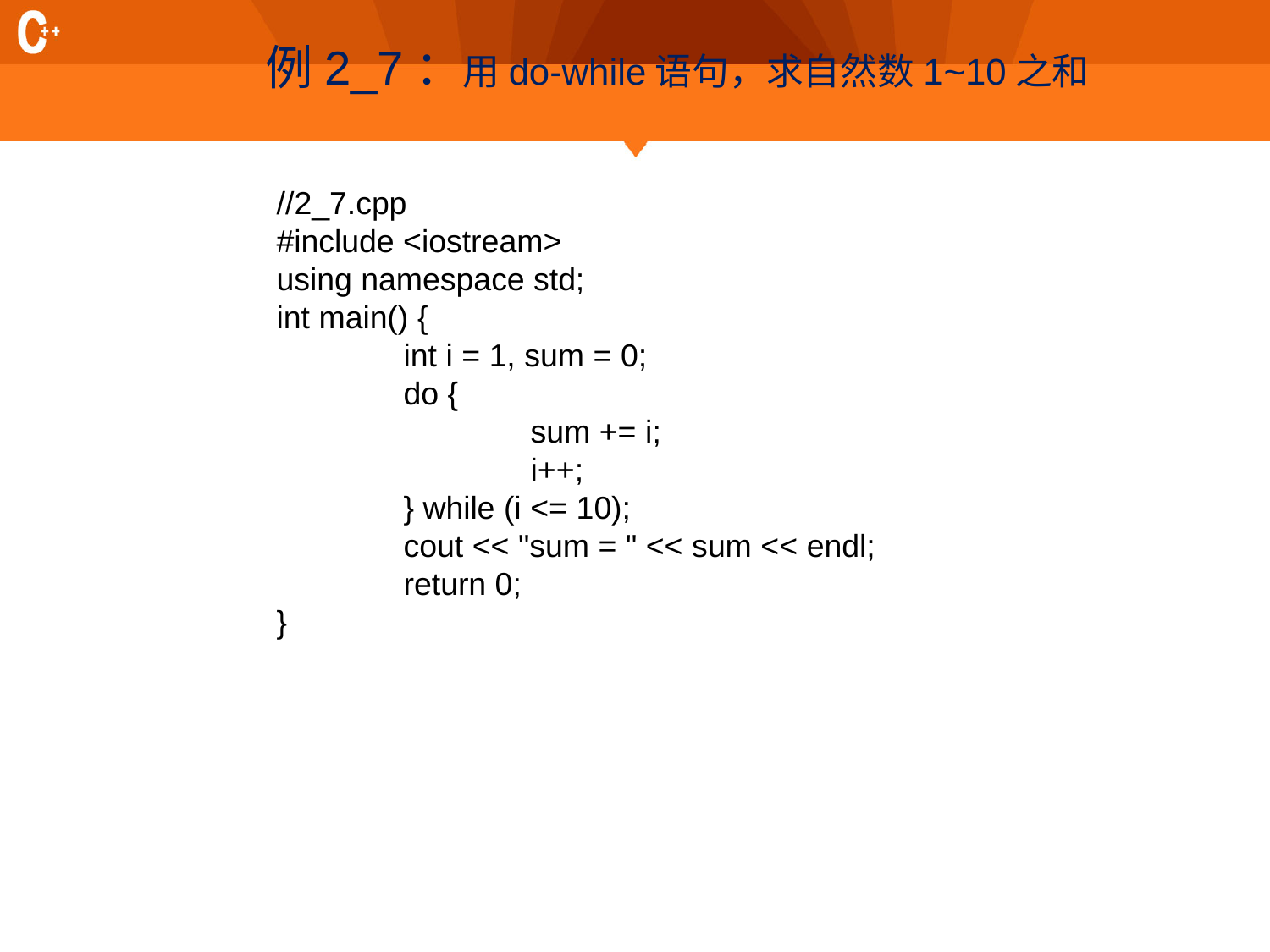

# 例2_7：用do-while语句，求自然数1~10之和
//2_7.cpp
#include <iostream>
using namespace std;
int main() {
	int i = 1, sum = 0;
	do {
		sum += i;
		i++;
	} while (i <= 10);
	cout << "sum = " << sum << endl;
	return 0;
}